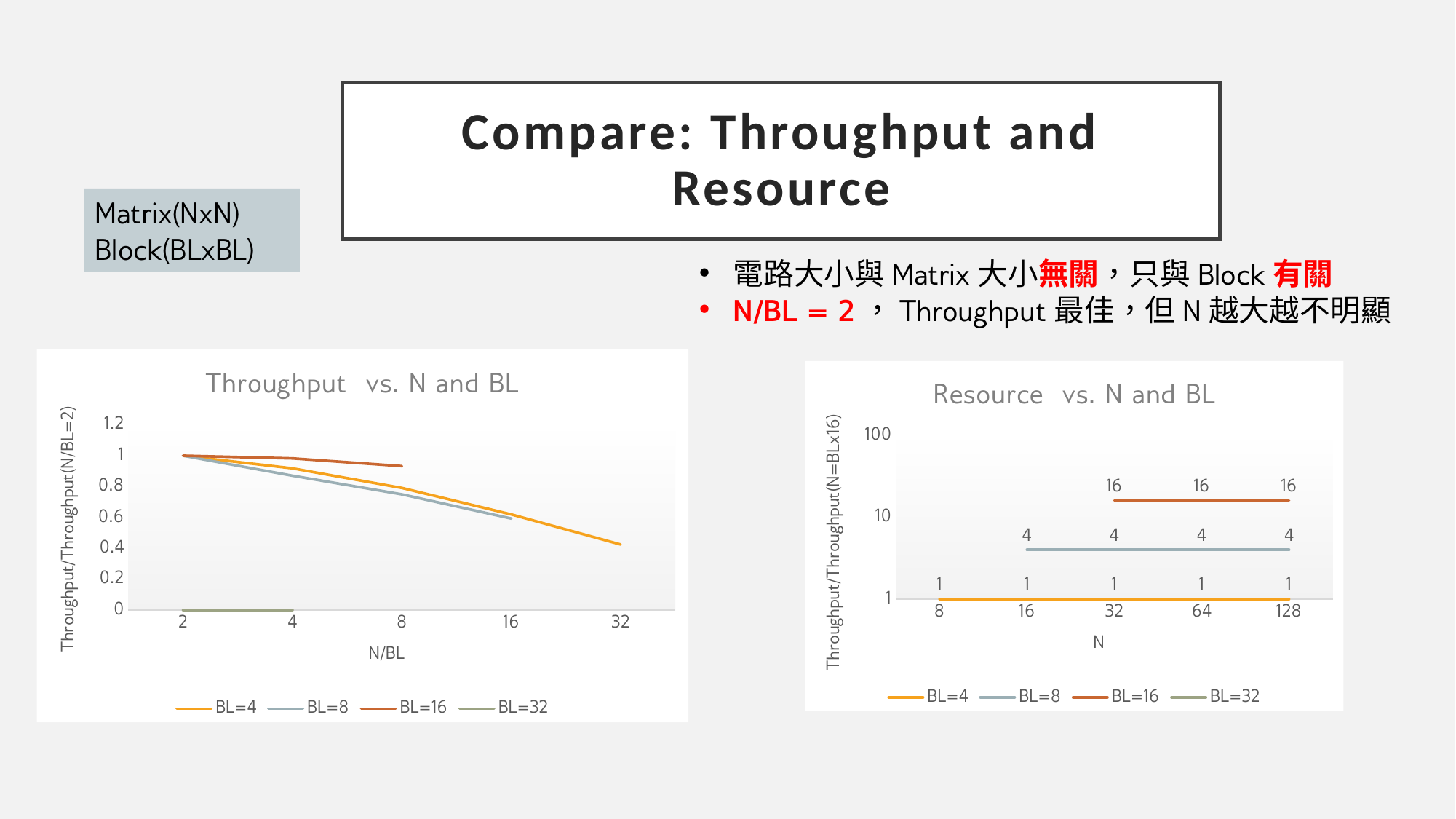

Compare: Throughput and Resource
Matrix(NxN)
Block(BLxBL)
電路大小與Matrix大小無關，只與Block有關
N/BL = 2，Throughput最佳，但N越大越不明顯

[unsupported chart]

### Chart: Resource  vs. N and BL

| Category | BL=4 | BL=8 | BL=16 | BL=32 |
|---|---|---|---|---|
| 8 | 1.0 | None | None | None |
| 16 | 1.0 | 4.0 | None | None |
| 32 | 1.0 | 4.0 | 16.0 | None |
| 64 | 1.0 | 4.0 | 16.0 | 0.0 |
| 128 | 1.0 | 4.0 | 16.0 | 0.0 |